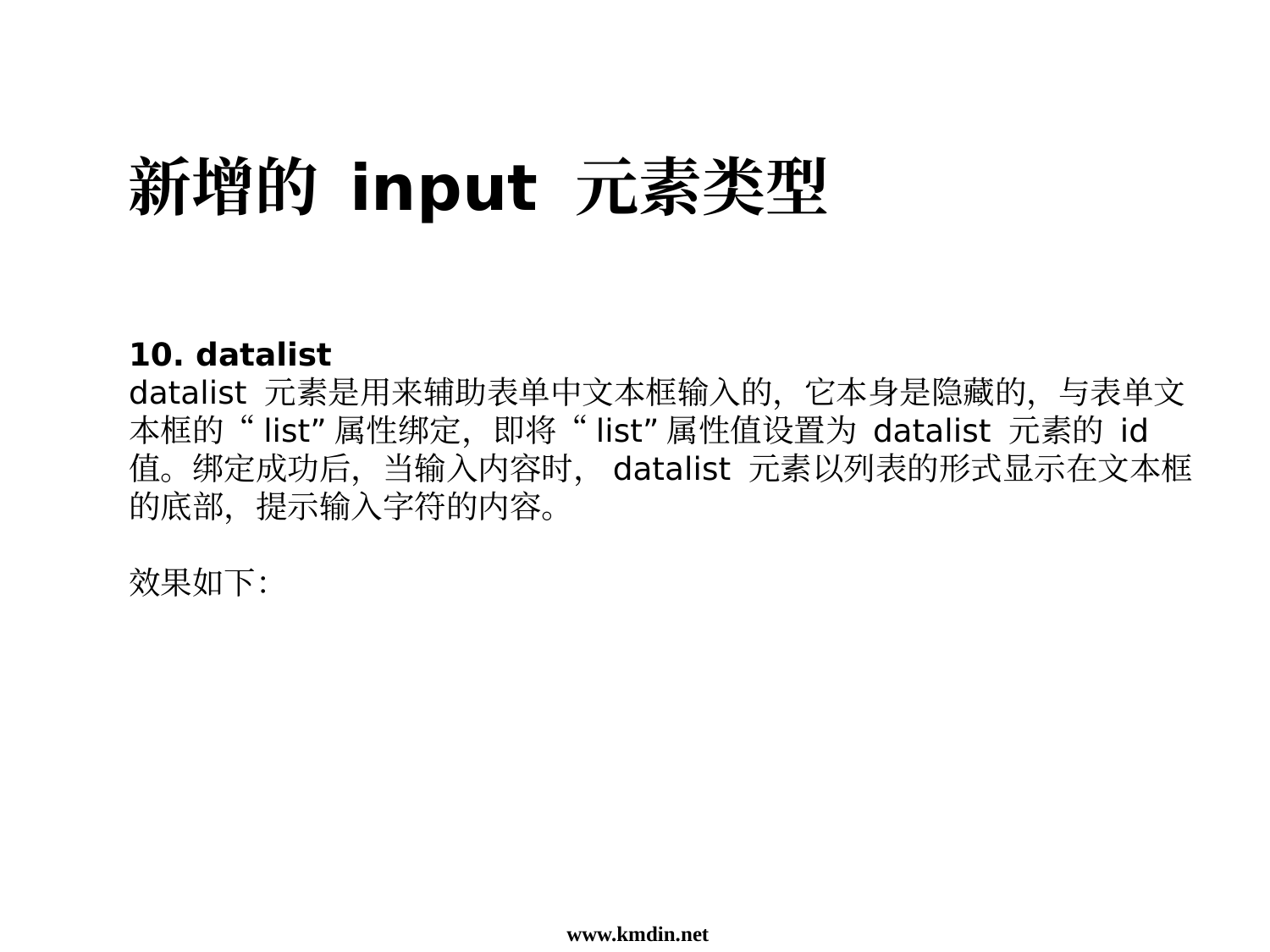

新增的 input 元素类型
10. datalist
datalist 元素是用来辅助表单中文本框输入的，它本身是隐藏的，与表单文本框的“list”属性绑定，即将“list”属性值设置为 datalist 元素的 id 值。绑定成功后，当输入内容时，datalist 元素以列表的形式显示在文本框的底部，提示输入字符的内容。

效果如下：